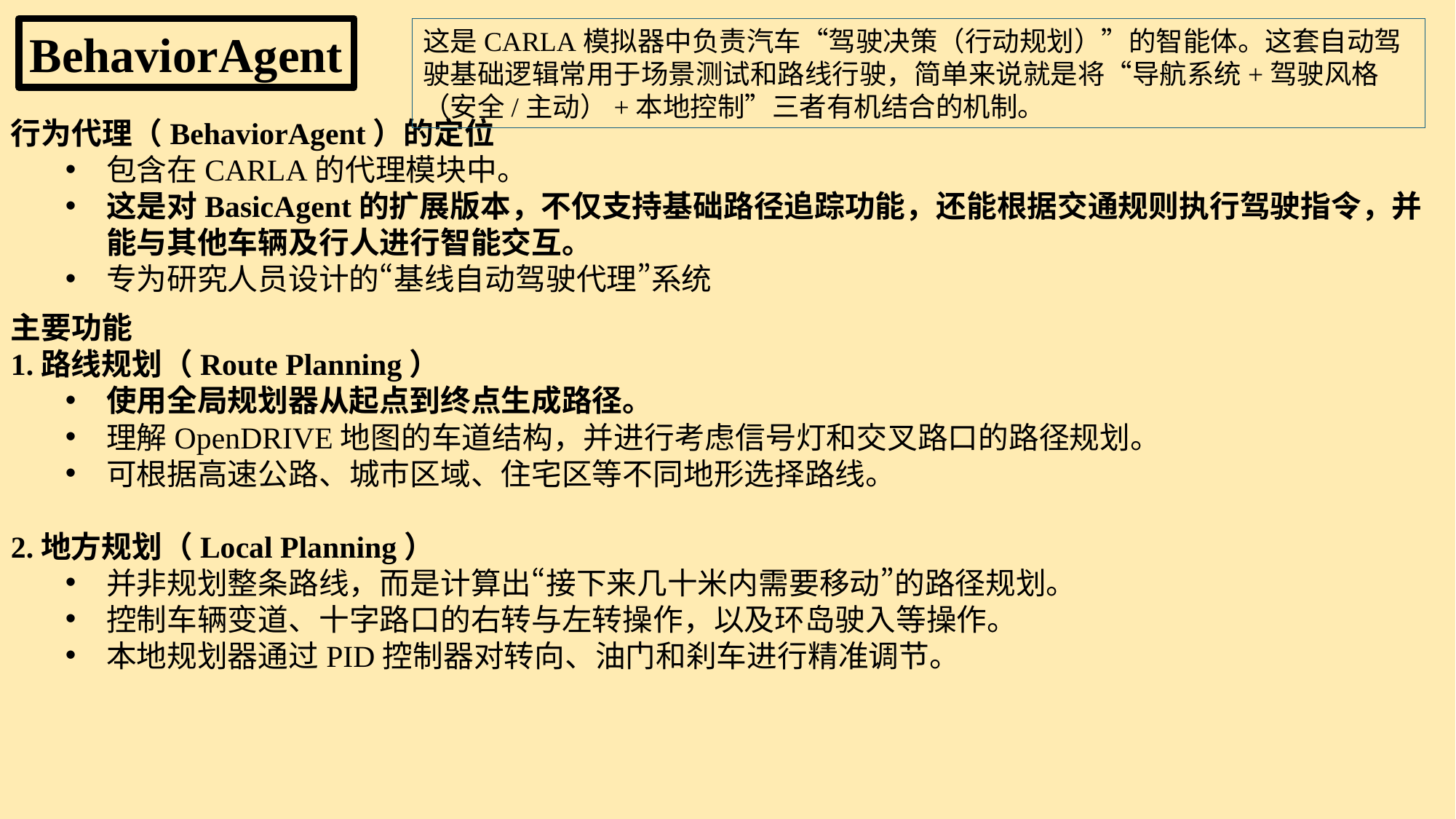

BehaviorAgent
这是CARLA模拟器中负责汽车“驾驶决策（行动规划）”的智能体。这套自动驾驶基础逻辑常用于场景测试和路线行驶，简单来说就是将“导航系统+驾驶风格（安全/主动）+本地控制”三者有机结合的机制。
行为代理（BehaviorAgent）的定位
包含在CARLA的代理模块中。
这是对BasicAgent的扩展版本，不仅支持基础路径追踪功能，还能根据交通规则执行驾驶指令，并能与其他车辆及行人进行智能交互。
专为研究人员设计的“基线自动驾驶代理”系统
主要功能
1.路线规划（Route Planning）
使用全局规划器从起点到终点生成路径。
理解OpenDRIVE地图的车道结构，并进行考虑信号灯和交叉路口的路径规划。
可根据高速公路、城市区域、住宅区等不同地形选择路线。

2.地方规划（Local Planning）
并非规划整条路线，而是计算出“接下来几十米内需要移动”的路径规划。
控制车辆变道、十字路口的右转与左转操作，以及环岛驶入等操作。
本地规划器通过PID控制器对转向、油门和刹车进行精准调节。